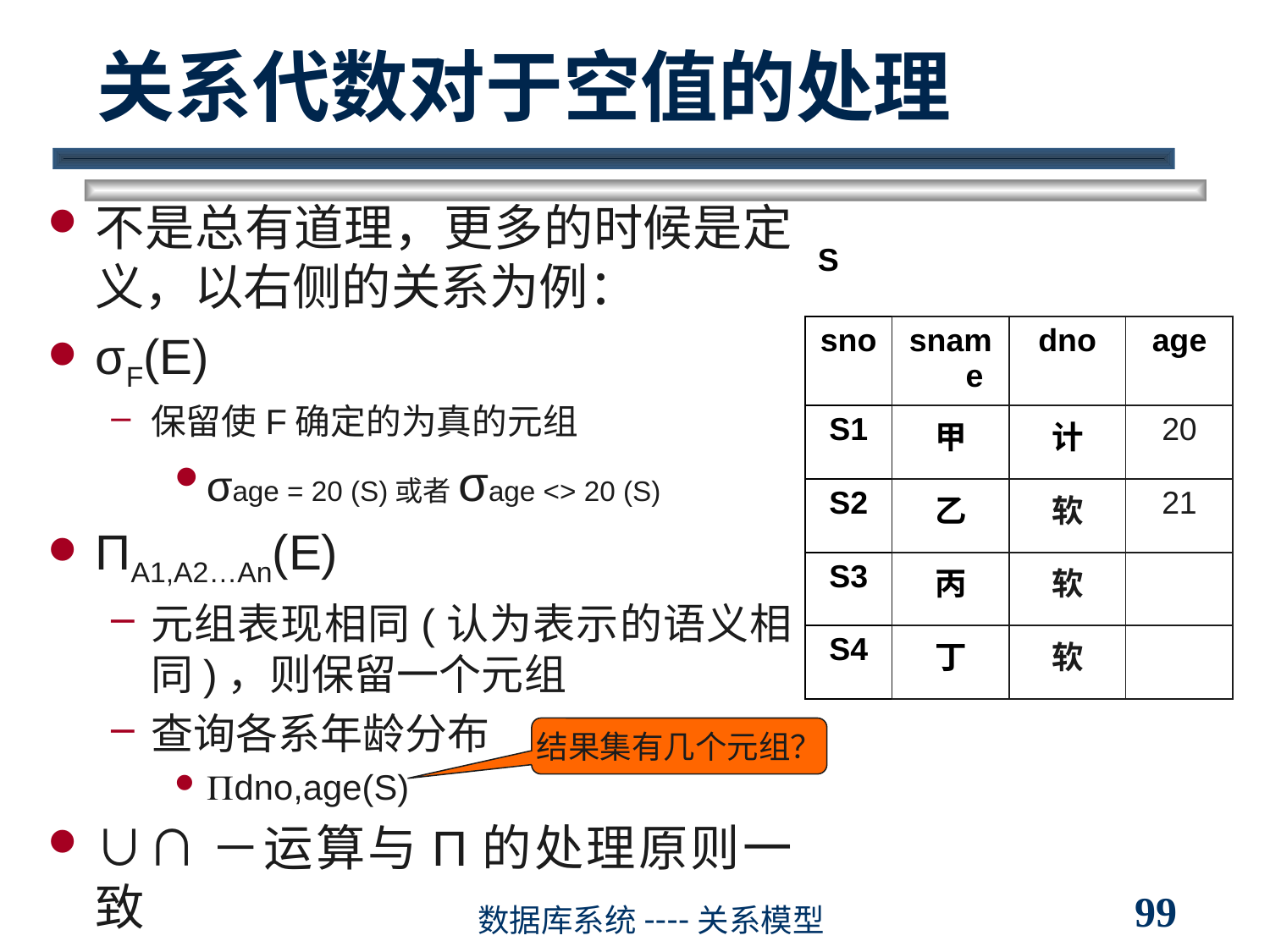

# 关系代数对于空值的处理
不是总有道理，更多的时候是定义，以右侧的关系为例：
σF(E)
保留使F确定的为真的元组
σage = 20 (S)或者σage <> 20 (S)
ΠA1,A2…An(E)
元组表现相同(认为表示的语义相同)，则保留一个元组
查询各系年龄分布
Πdno,age(S)
∪∩－运算与Π的处理原则一致
| S |  |  |  |
| --- | --- | --- | --- |
| sno | sname | dno | age |
| S1 | 甲 | 计 | 20 |
| S2 | 乙 | 软 | 21 |
| S3 | 丙 | 软 |  |
| S4 | 丁 | 软 |  |
结果集有几个元组？
99
数据库系统----关系模型